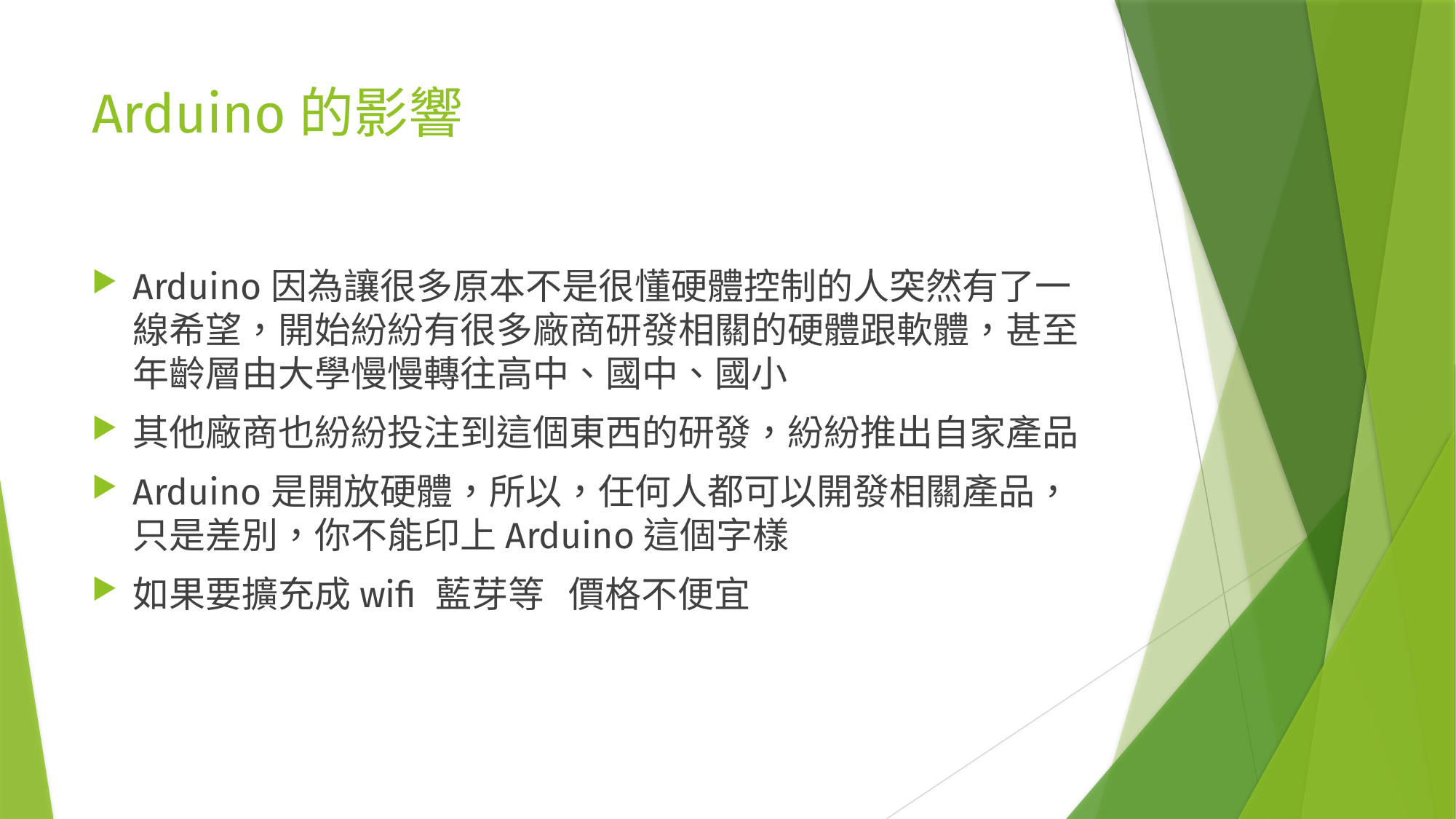

# Arduino的影響
Arduino因為讓很多原本不是很懂硬體控制的人突然有了一線希望，開始紛紛有很多廠商研發相關的硬體跟軟體，甚至年齡層由大學慢慢轉往高中、國中、國小
其他廠商也紛紛投注到這個東西的研發，紛紛推出自家產品
Arduino是開放硬體，所以，任何人都可以開發相關產品，只是差別，你不能印上Arduino這個字樣
如果要擴充成wifi 藍芽等   價格不便宜